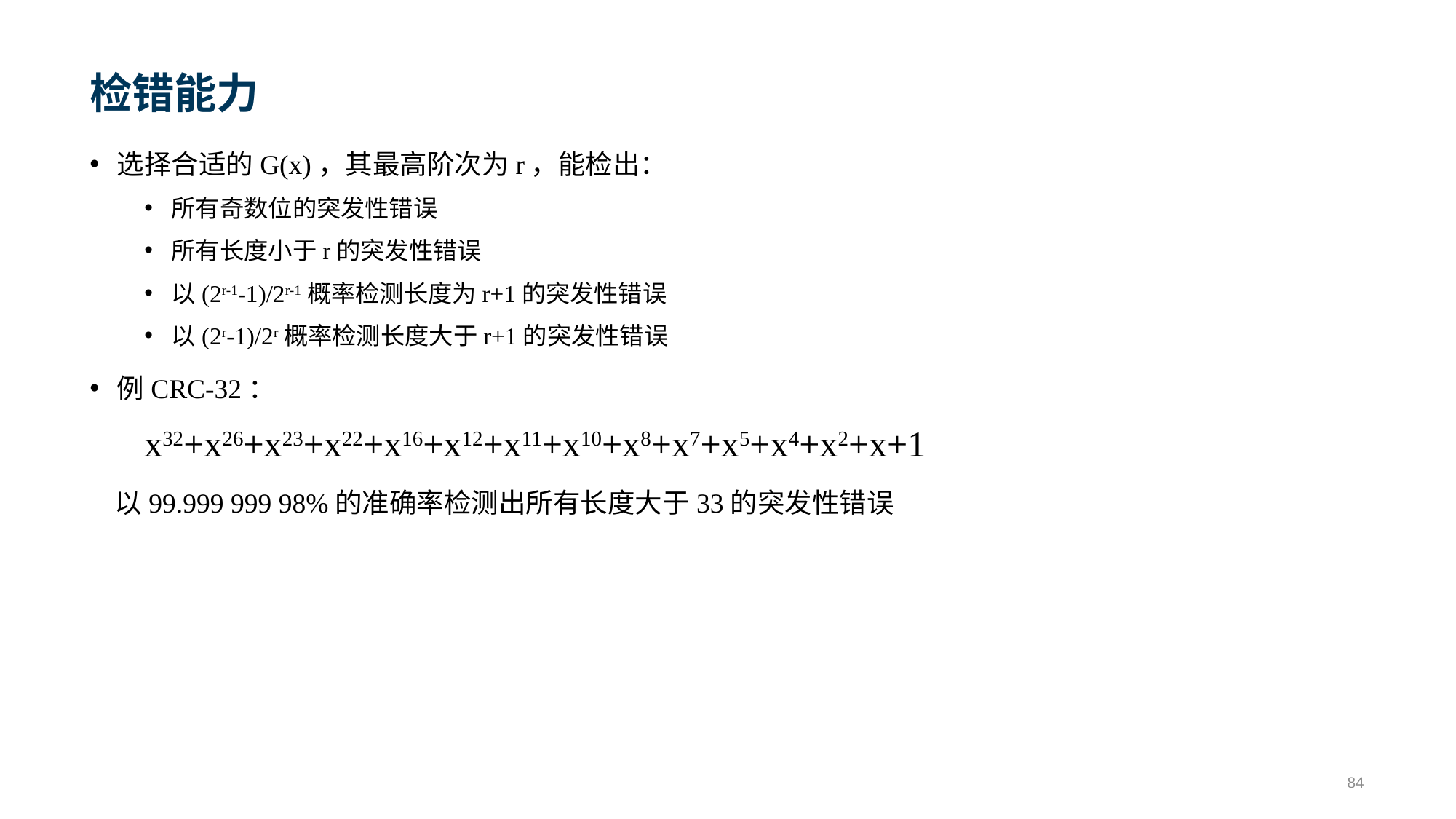

# 检错能力
选择合适的G(x)，其最高阶次为r，能检出：
所有奇数位的突发性错误
所有长度小于r的突发性错误
以(2r-1-1)/2r-1概率检测长度为r+1的突发性错误
以(2r-1)/2r概率检测长度大于r+1的突发性错误
例CRC-32：
x32+x26+x23+x22+x16+x12+x11+x10+x8+x7+x5+x4+x2+x+1
   以99.999 999 98%的准确率检测出所有长度大于33的突发性错误
84